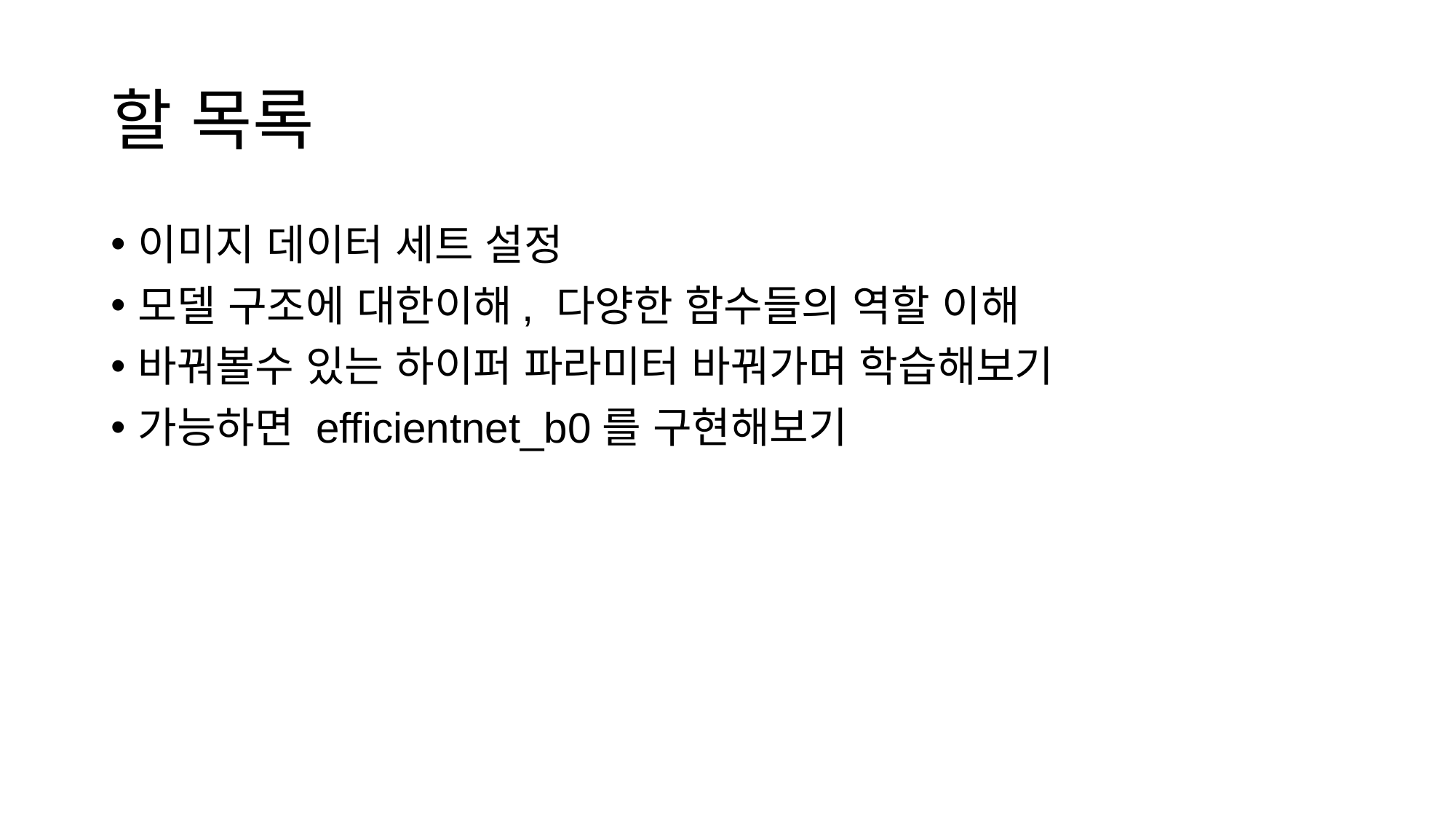

# 할 목록
이미지 데이터 세트 설정
모델 구조에 대한이해, 다양한 함수들의 역할 이해
바꿔볼수 있는 하이퍼 파라미터 바꿔가며 학습해보기
가능하면 efficientnet_b0를 구현해보기